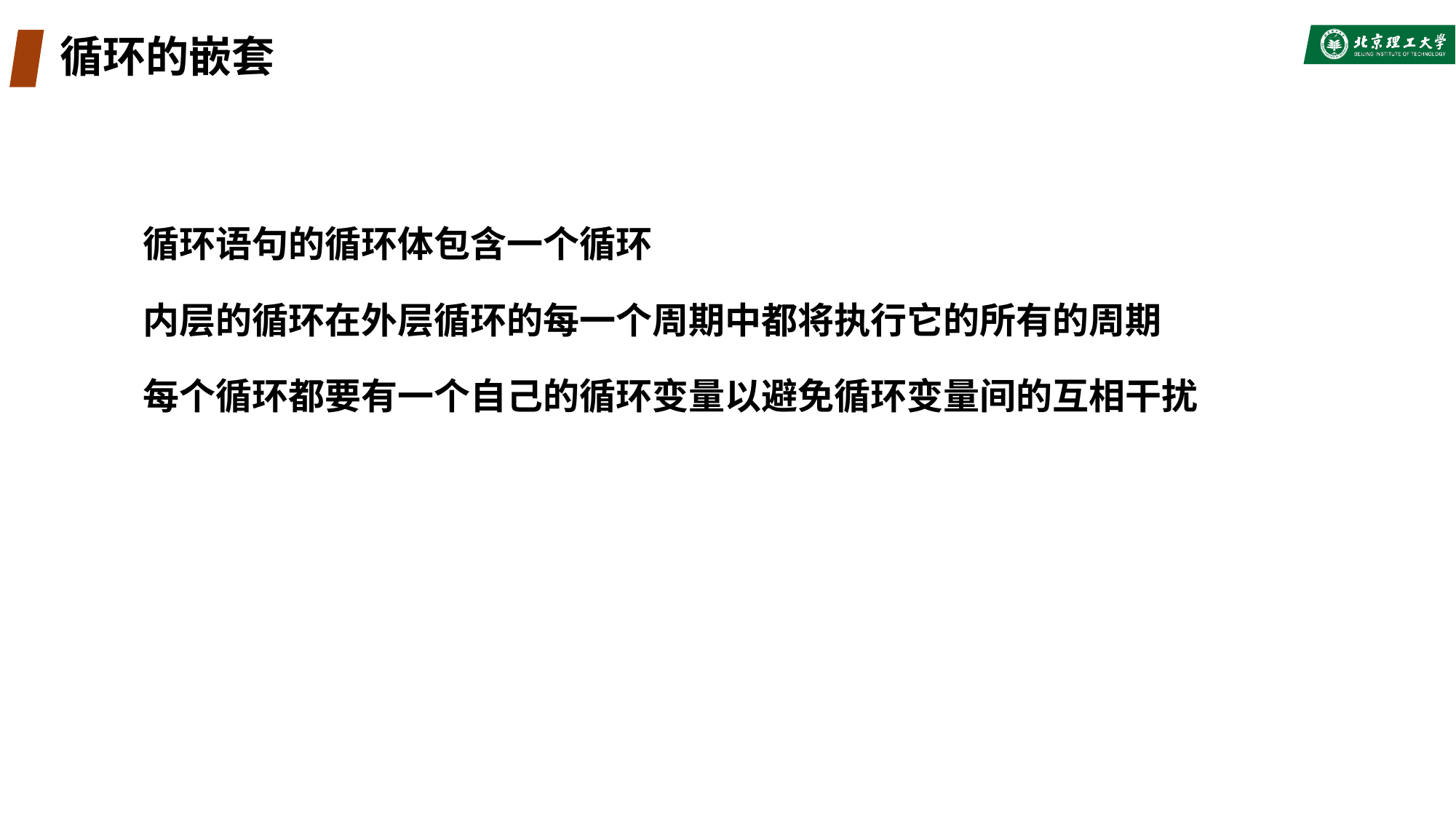

# 循环的嵌套
循环语句的循环体包含一个循环
内层的循环在外层循环的每一个周期中都将执行它的所有的周期
每个循环都要有一个自己的循环变量以避免循环变量间的互相干扰